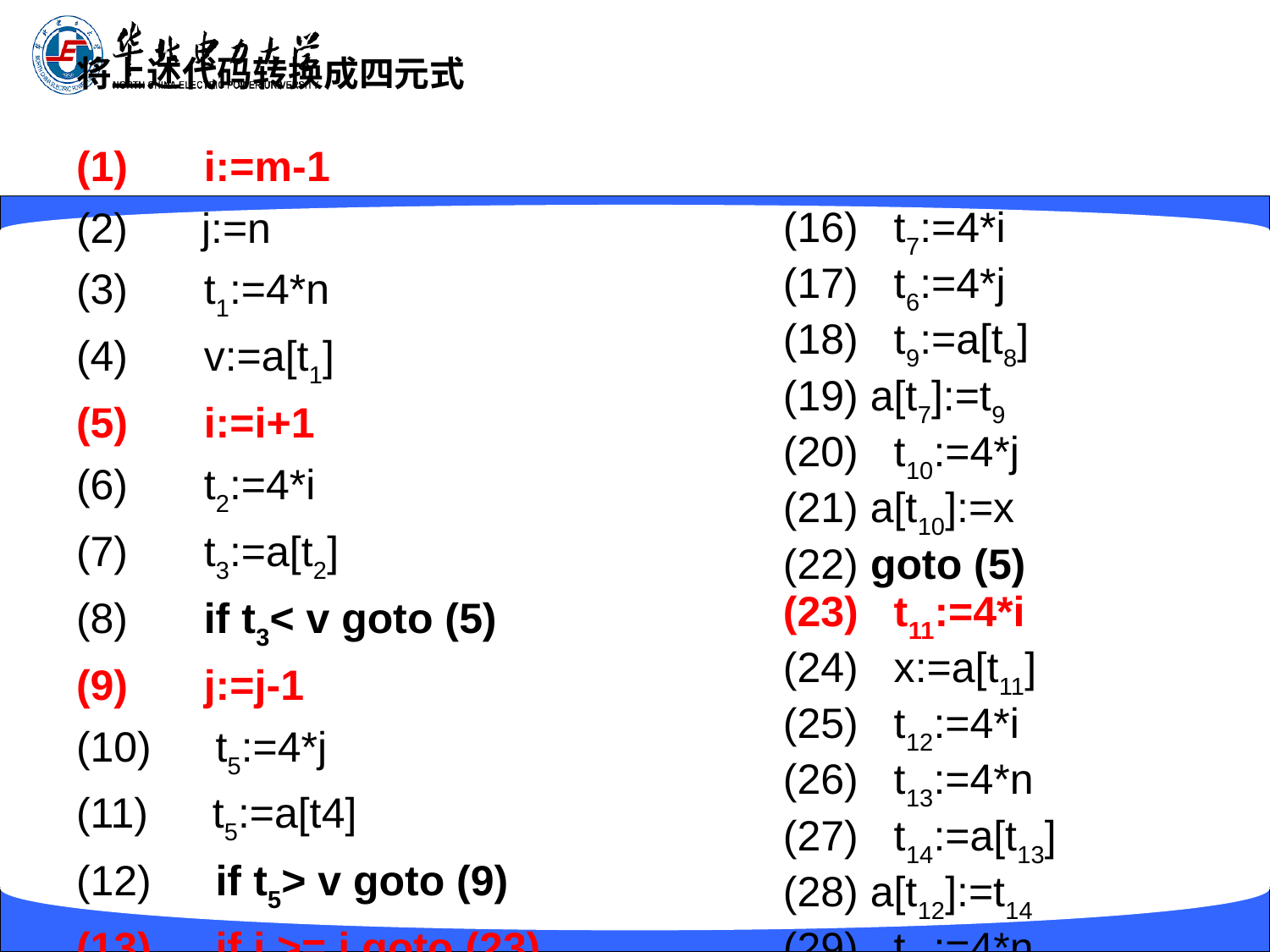

# 将上述代码转换成四元式
| (1) 　i:=m-1 (2)　 j:=n (3) 　t1:=4\*n (4) 　v:=a[t1] (5) 　i:=i+1 (6) 　t2:=4\*i (7) 　t3:=a[t2] (8) 　if t3< v goto (5) (9) 　j:=j-1 (10)　t5:=4\*j (11)　t5:=a[t4] (12)　if t5> v goto (9) (13)　if i >= j goto (23) (14)　t6:=4\*i (15)　x:=a[t6] | (16) t7:=4\*i (17) t6:=4\*j (18) t9:=a[t8] (19) a[t7]:=t9 (20) t10:=4\*j (21) a[t10]:=x (22) goto (5) (23) t11:=4\*i (24) x:=a[t11] (25) t12:=4\*i (26) t13:=4\*n (27) t14:=a[t13] (28) a[t12]:=t14 (29) t15:=4\*n (30) a[t15]:=x |
| --- | --- |